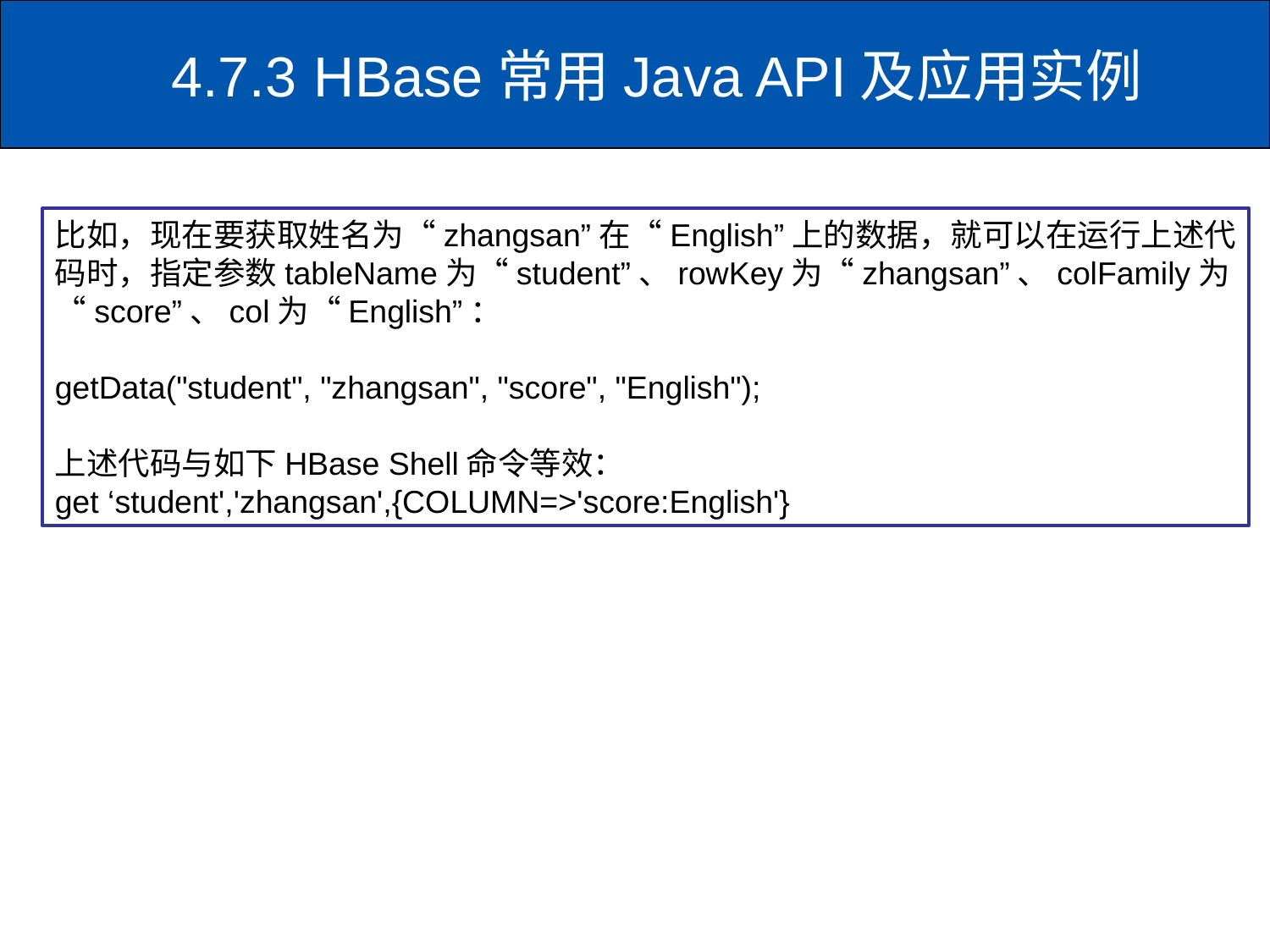

# 4.7.3	 HBase常用Java API及应用实例
比如，现在要获取姓名为“zhangsan”在“English”上的数据，就可以在运行上述代码时，指定参数tableName为“student”、rowKey为“zhangsan”、colFamily为“score”、col为“English”：

getData("student", "zhangsan", "score", "English");

上述代码与如下HBase Shell命令等效：
get ‘student','zhangsan',{COLUMN=>'score:English'}